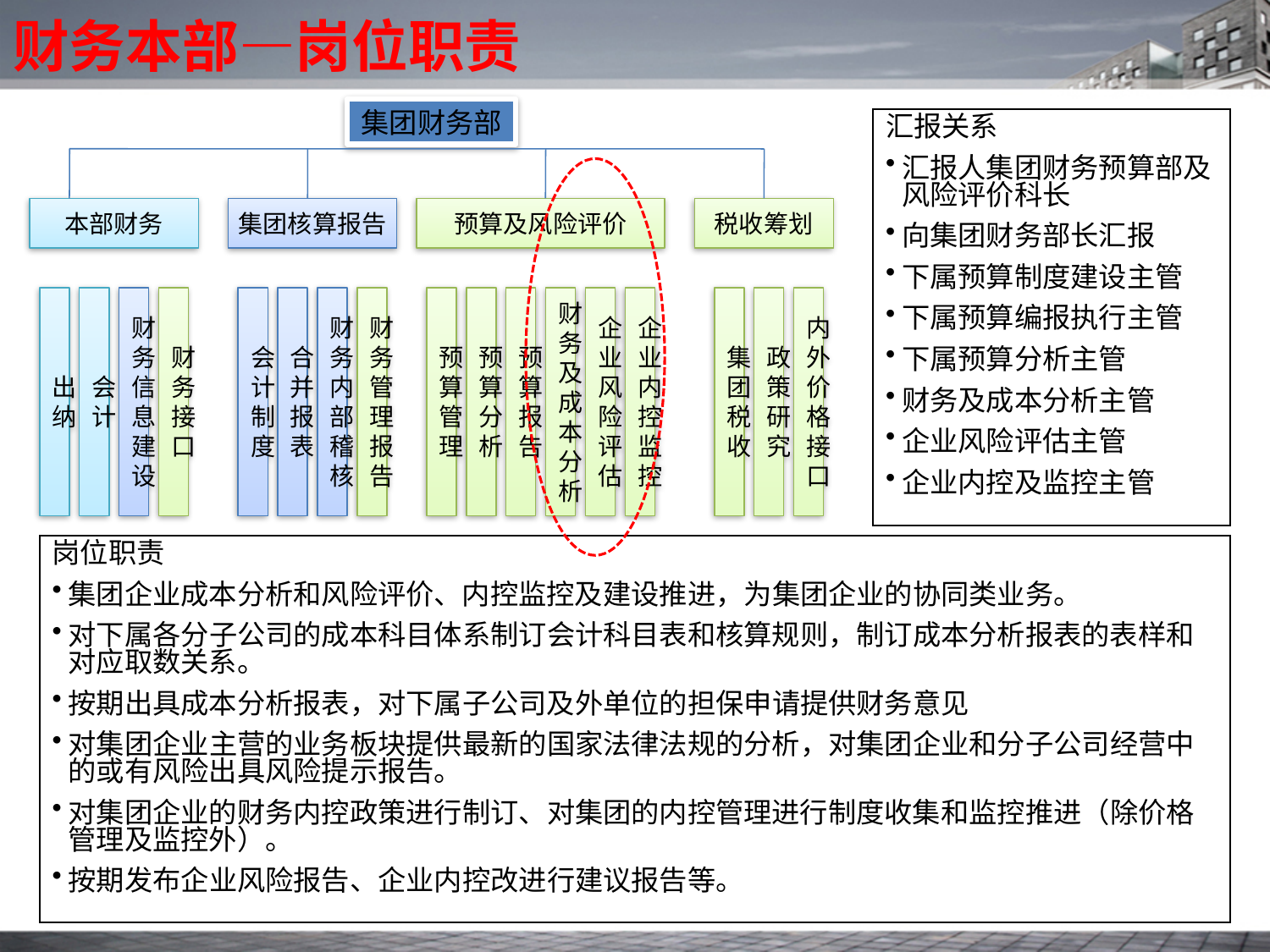

# 财务本部—岗位职责
集团财务部
汇报关系
汇报人集团财务预算部及风险评价科长
向集团财务部长汇报
下属预算制度建设主管
下属预算编报执行主管
下属预算分析主管
财务及成本分析主管
企业风险评估主管
企业内控及监控主管

本部财务
集团核算报告
预算及风险评价
税收筹划
出纳
会计
财务信息建设
财务接口
会计制度
合并报表
财务内部稽核
财务管理报告
预算管理
预算分析
预算报告
财务及成本分析
企业风险评估
企业内控监控
集团税收
政策研究
内外价格接口
岗位职责
集团企业成本分析和风险评价、内控监控及建设推进，为集团企业的协同类业务。
对下属各分子公司的成本科目体系制订会计科目表和核算规则，制订成本分析报表的表样和对应取数关系。
按期出具成本分析报表，对下属子公司及外单位的担保申请提供财务意见
对集团企业主营的业务板块提供最新的国家法律法规的分析，对集团企业和分子公司经营中的或有风险出具风险提示报告。
对集团企业的财务内控政策进行制订、对集团的内控管理进行制度收集和监控推进（除价格管理及监控外）。
按期发布企业风险报告、企业内控改进行建议报告等。